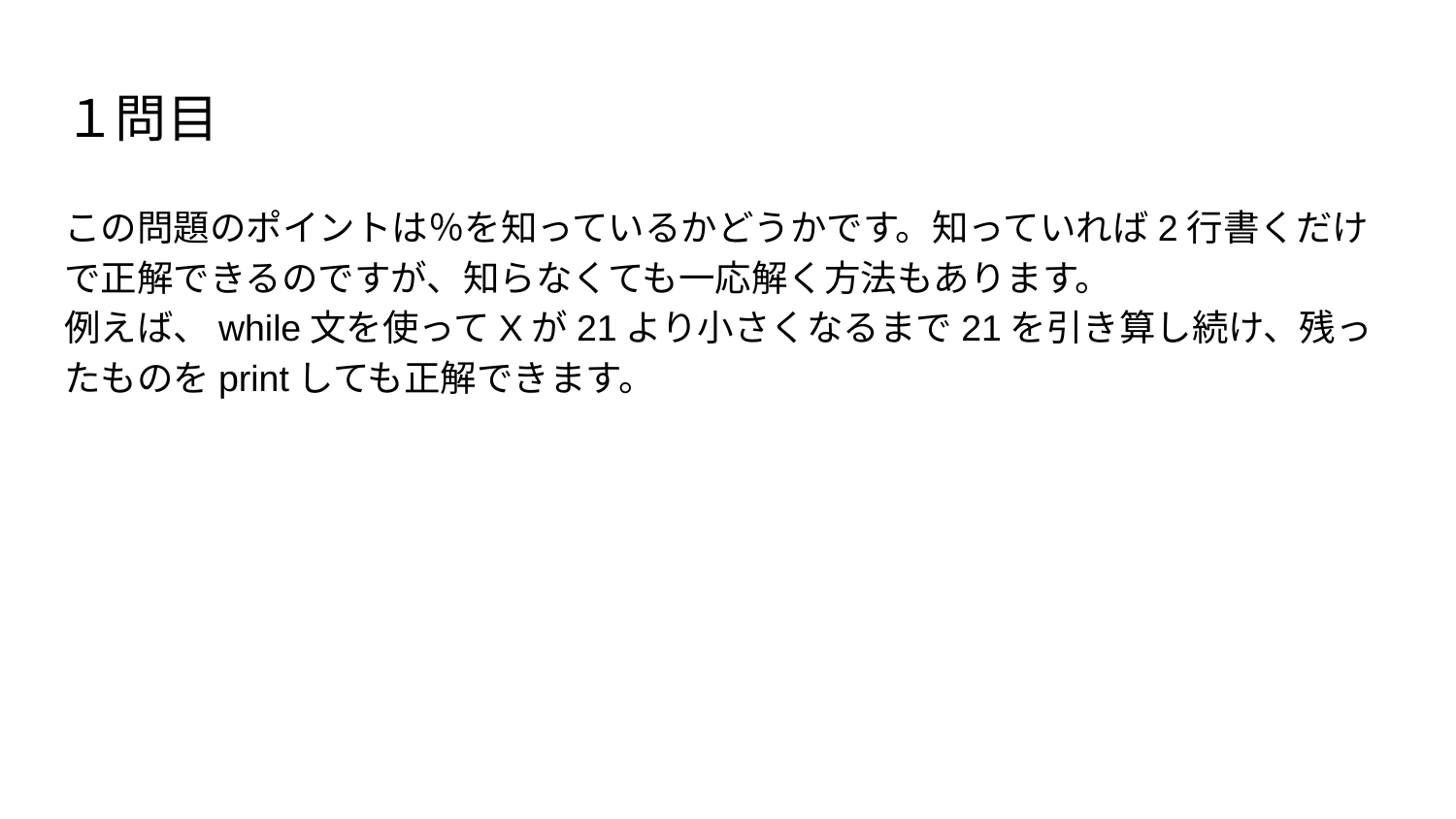

# １問目
この問題のポイントは％を知っているかどうかです。知っていれば2行書くだけで正解できるのですが、知らなくても一応解く方法もあります。
例えば、while文を使ってXが21より小さくなるまで21を引き算し続け、残ったものをprintしても正解できます。